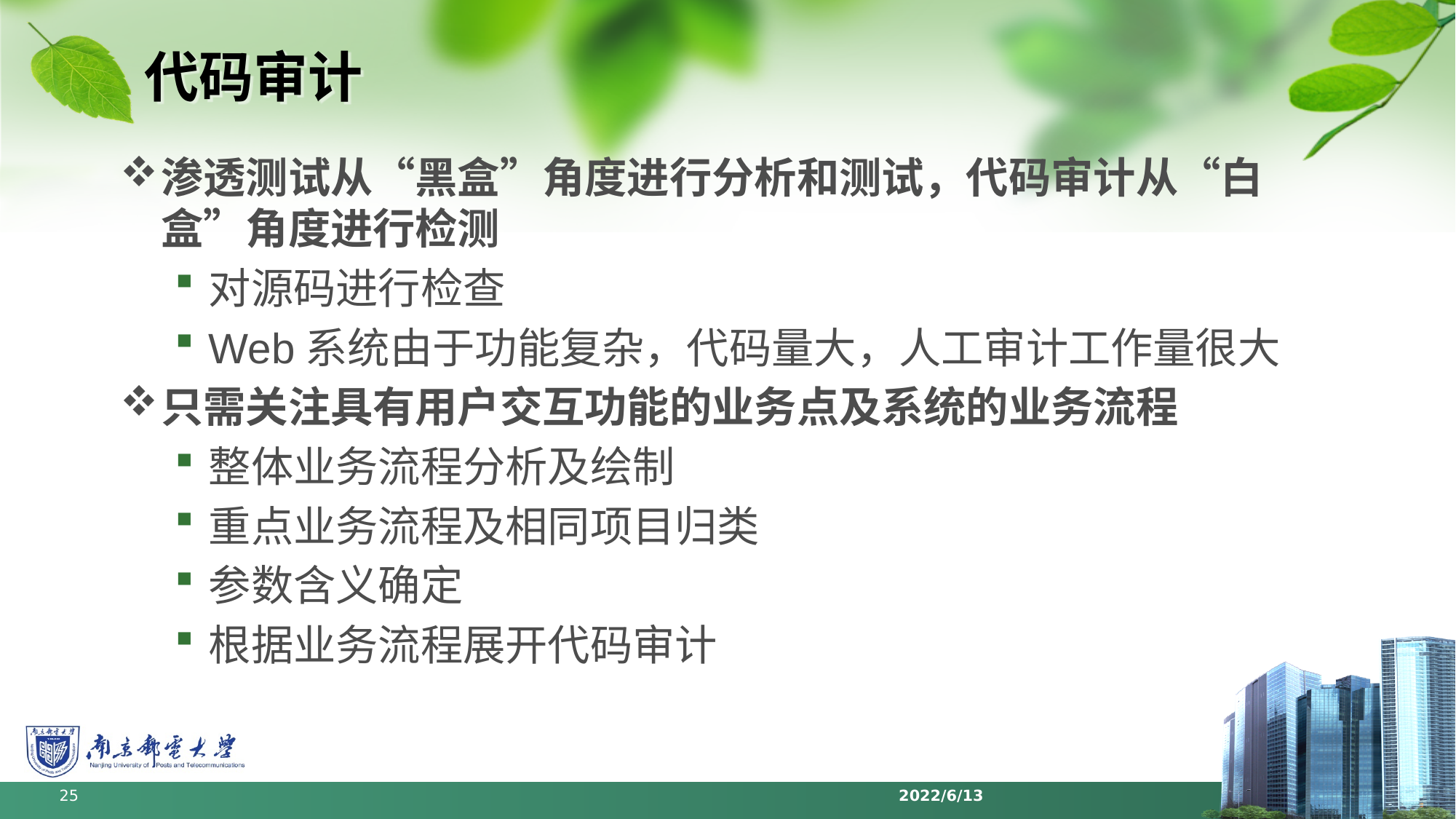

# 代码审计
渗透测试从“黑盒”角度进行分析和测试，代码审计从“白盒”角度进行检测
对源码进行检查
Web系统由于功能复杂，代码量大，人工审计工作量很大
只需关注具有用户交互功能的业务点及系统的业务流程
整体业务流程分析及绘制
重点业务流程及相同项目归类
参数含义确定
根据业务流程展开代码审计
25
2022/6/13